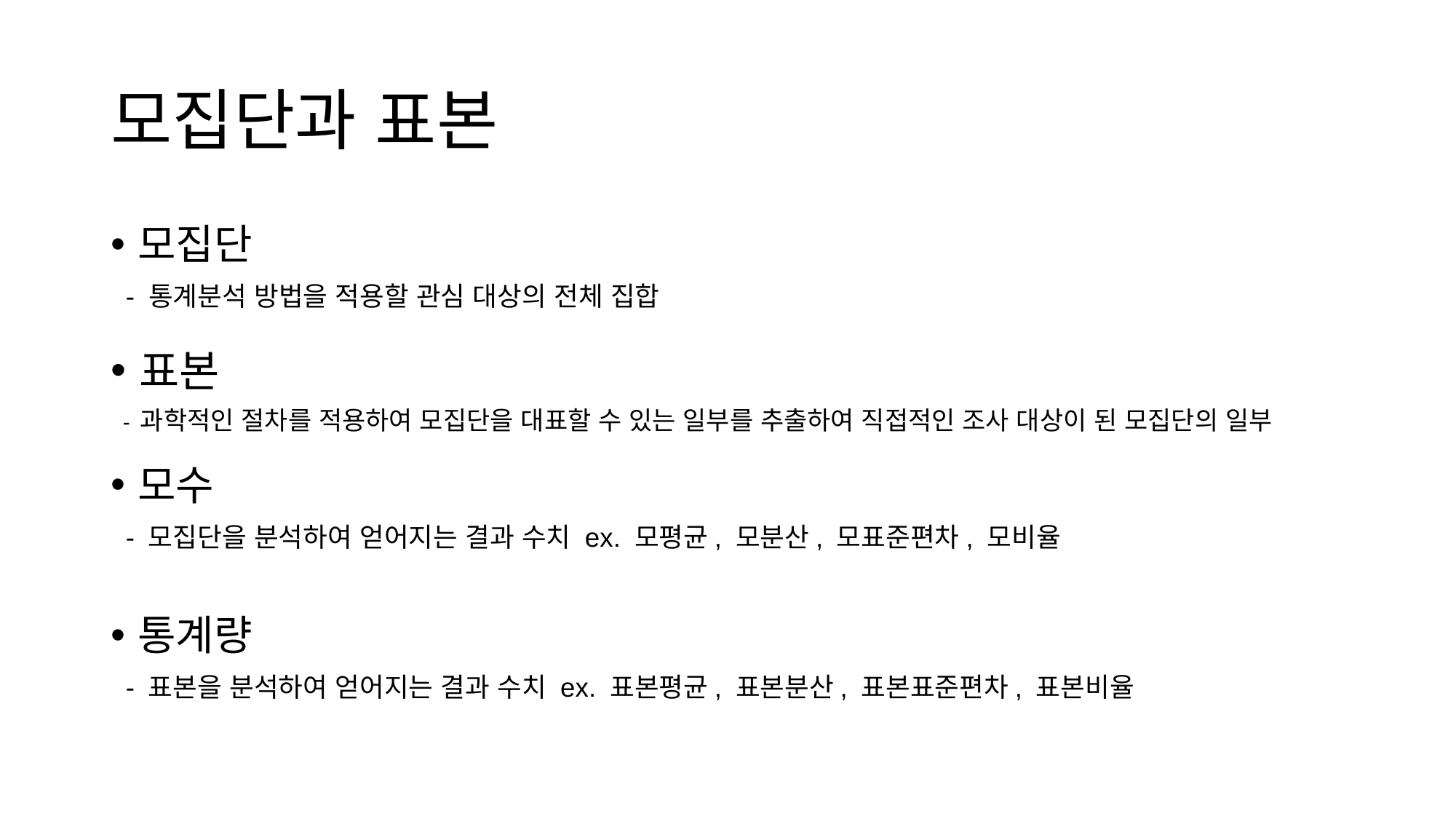

# 모집단과 표본
모집단
  - 통계분석 방법을 적용할 관심 대상의 전체 집합
표본
  - 과학적인 절차를 적용하여 모집단을 대표할 수 있는 일부를 추출하여 직접적인 조사 대상이 된 모집단의 일부
모수
  - 모집단을 분석하여 얻어지는 결과 수치 ex. 모평균, 모분산, 모표준편차, 모비율

통계량
  - 표본을 분석하여 얻어지는 결과 수치 ex. 표본평균, 표본분산, 표본표준편차, 표본비율